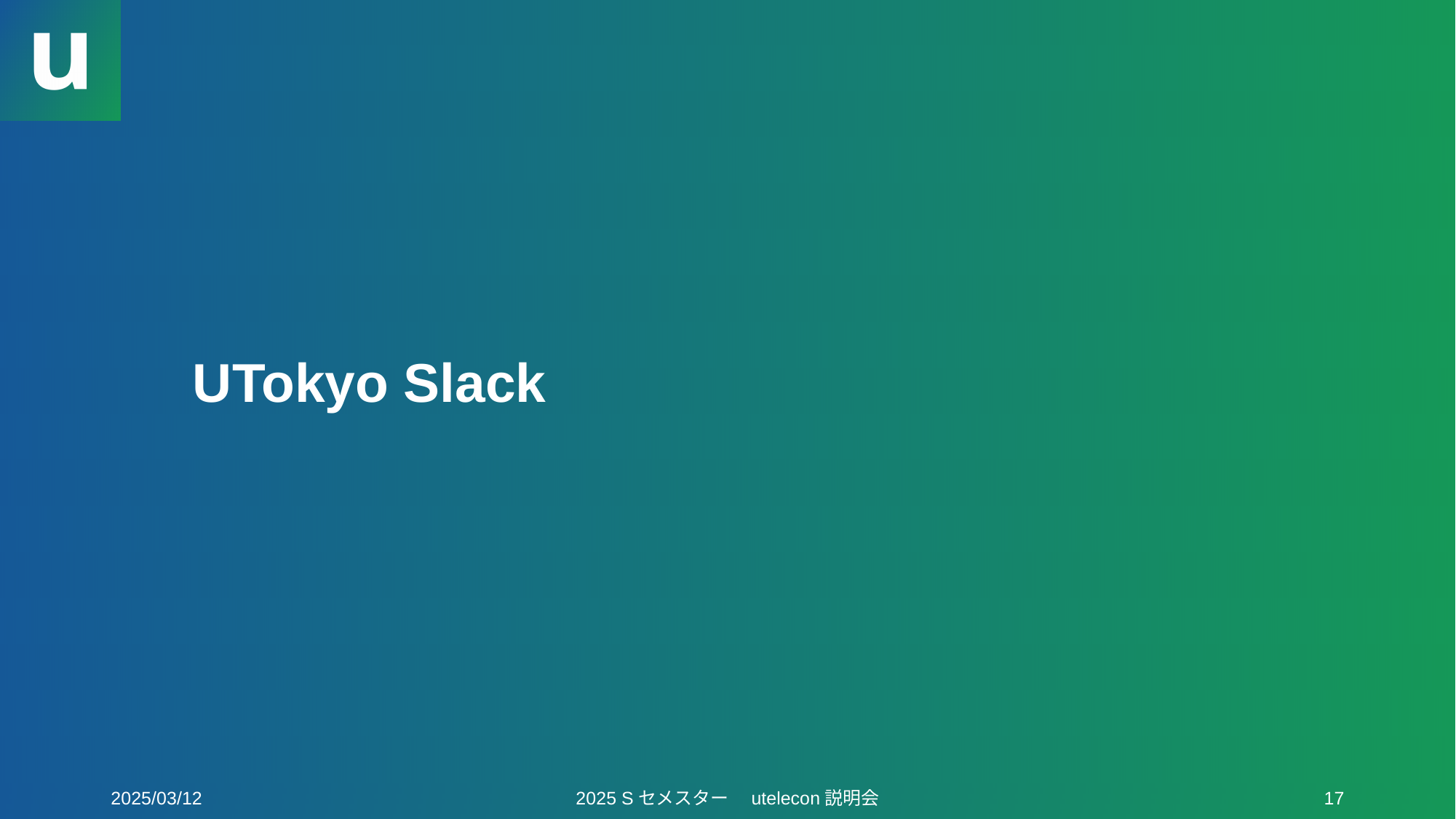

# UTokyo Slack
2025/03/12
2025 Sセメスター　utelecon説明会
17